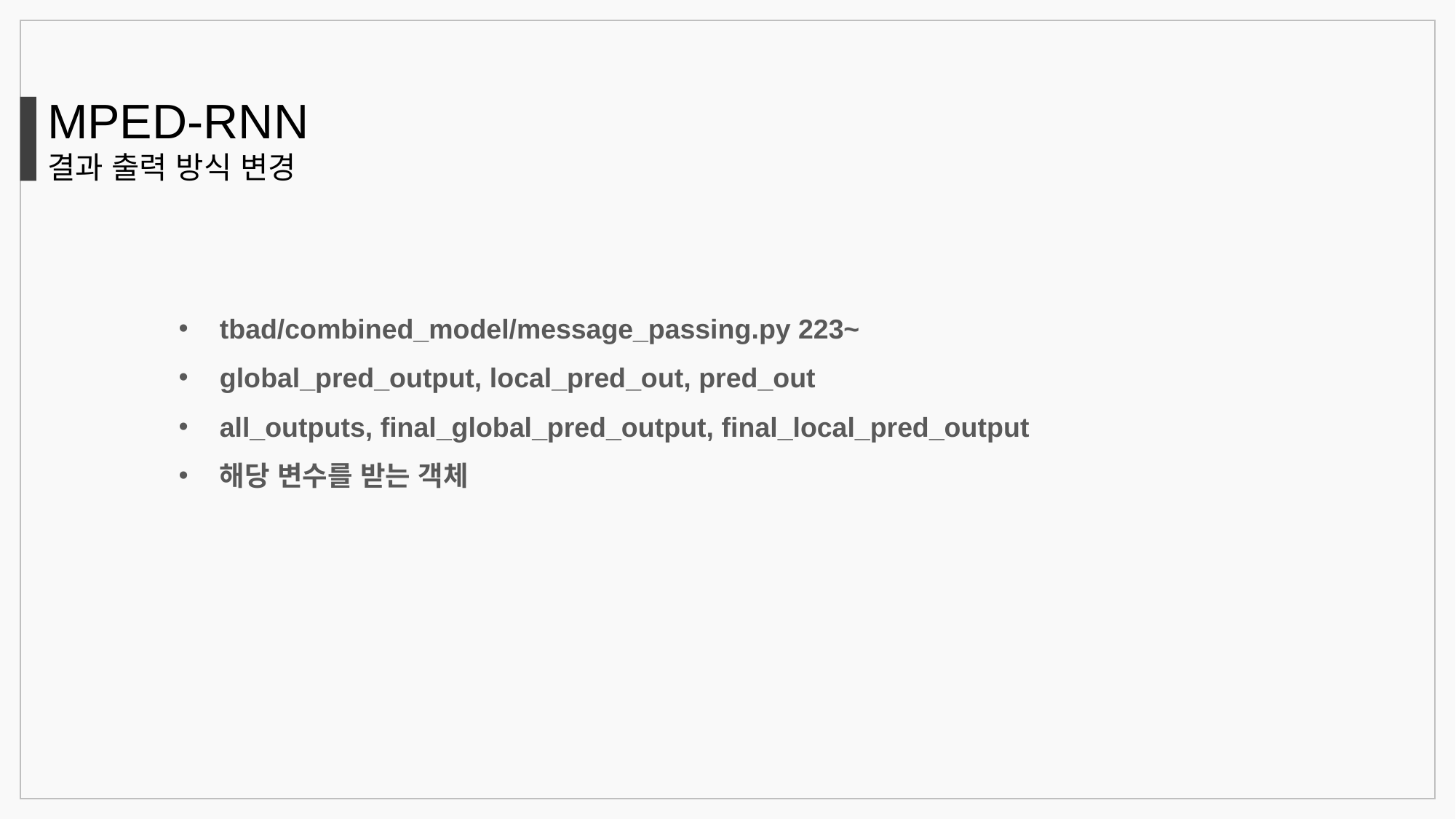

MPED-RNN
결과 출력 방식 변경

tbad/combined_model/message_passing.py 223~
global_pred_output, local_pred_out, pred_out
all_outputs, final_global_pred_output, final_local_pred_output
해당 변수를 받는 객체